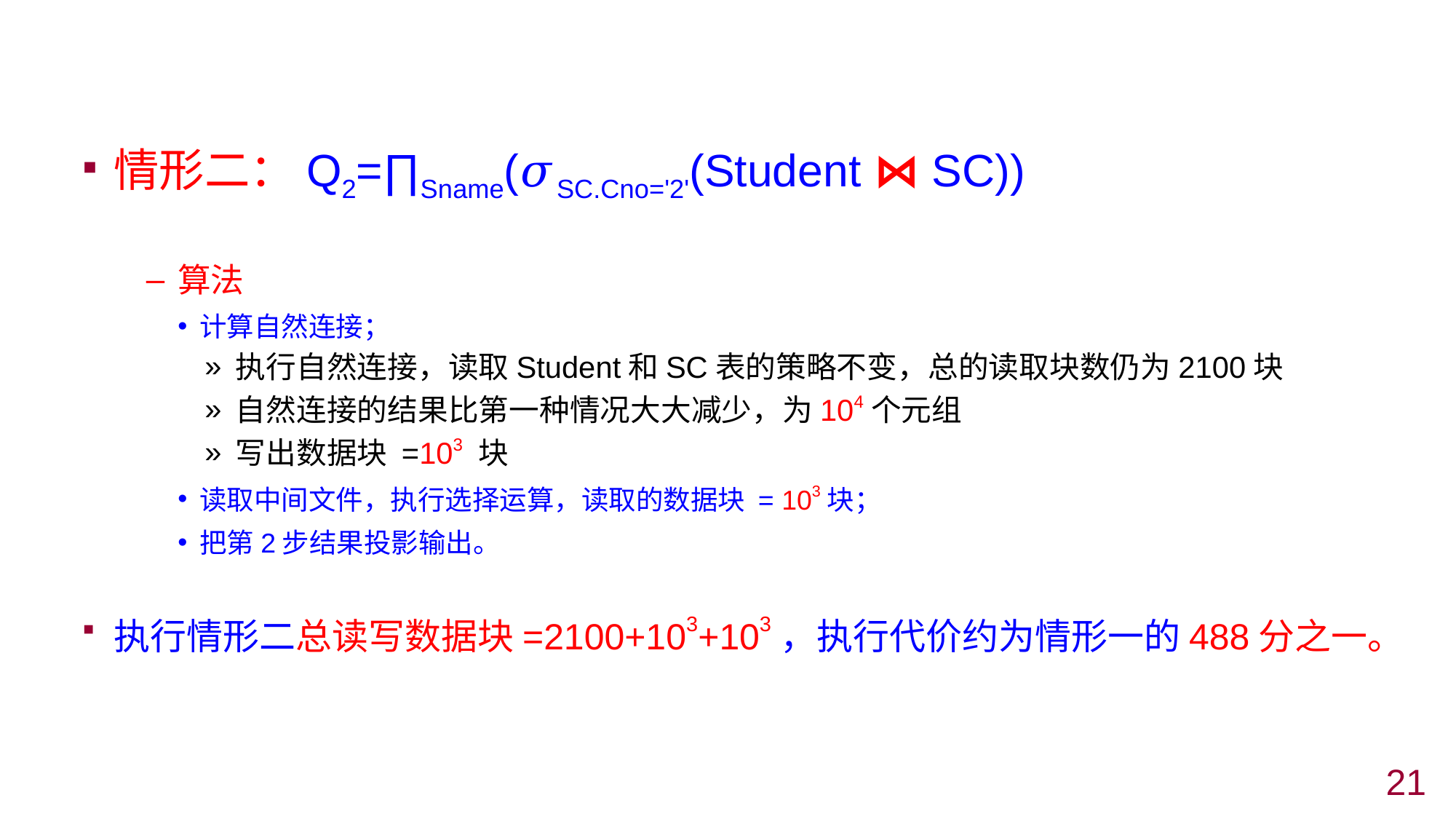

#
情形二：Q2=∏Sname(𝜎SC.Cno='2'(Student ⋈ SC))

算法
计算自然连接；
 执行自然连接，读取Student和SC表的策略不变，总的读取块数仍为2100块
 自然连接的结果比第一种情况大大减少，为104个元组
 写出数据块 =103 块
读取中间文件，执行选择运算，读取的数据块 = 103块；
把第2步结果投影输出。

执行情形二总读写数据块=2100+103+103，执行代价约为情形一的488分之一。
21